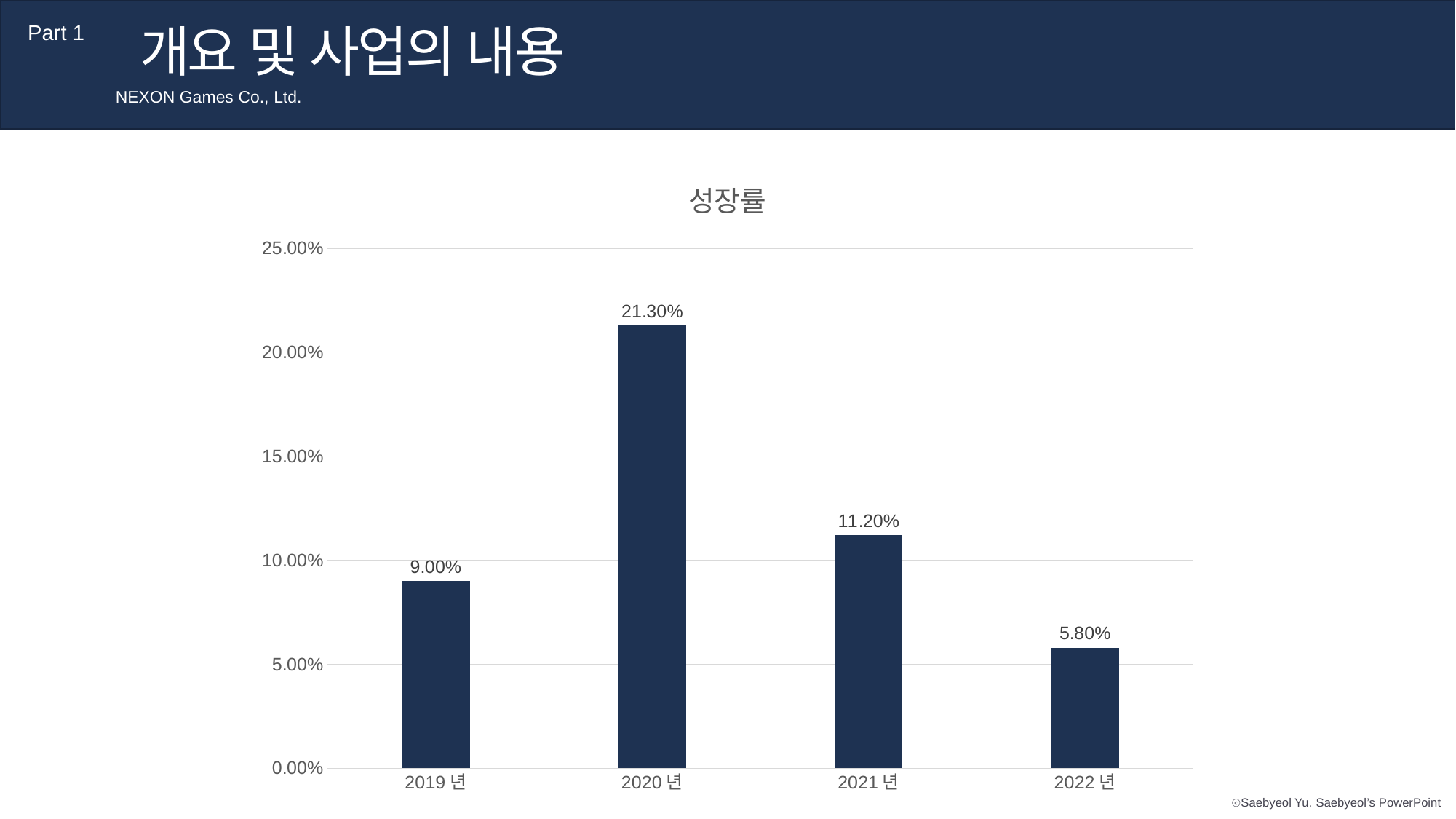

개요 및 사업의 내용
Part 1
NEXON Games Co., Ltd.

### Chart:

| Category | 성장률 |
|---|---|
| 2019년 | 0.09 |
| 2020년 | 0.213 |
| 2021년 | 0.112 |
| 2022년 | 0.058 |